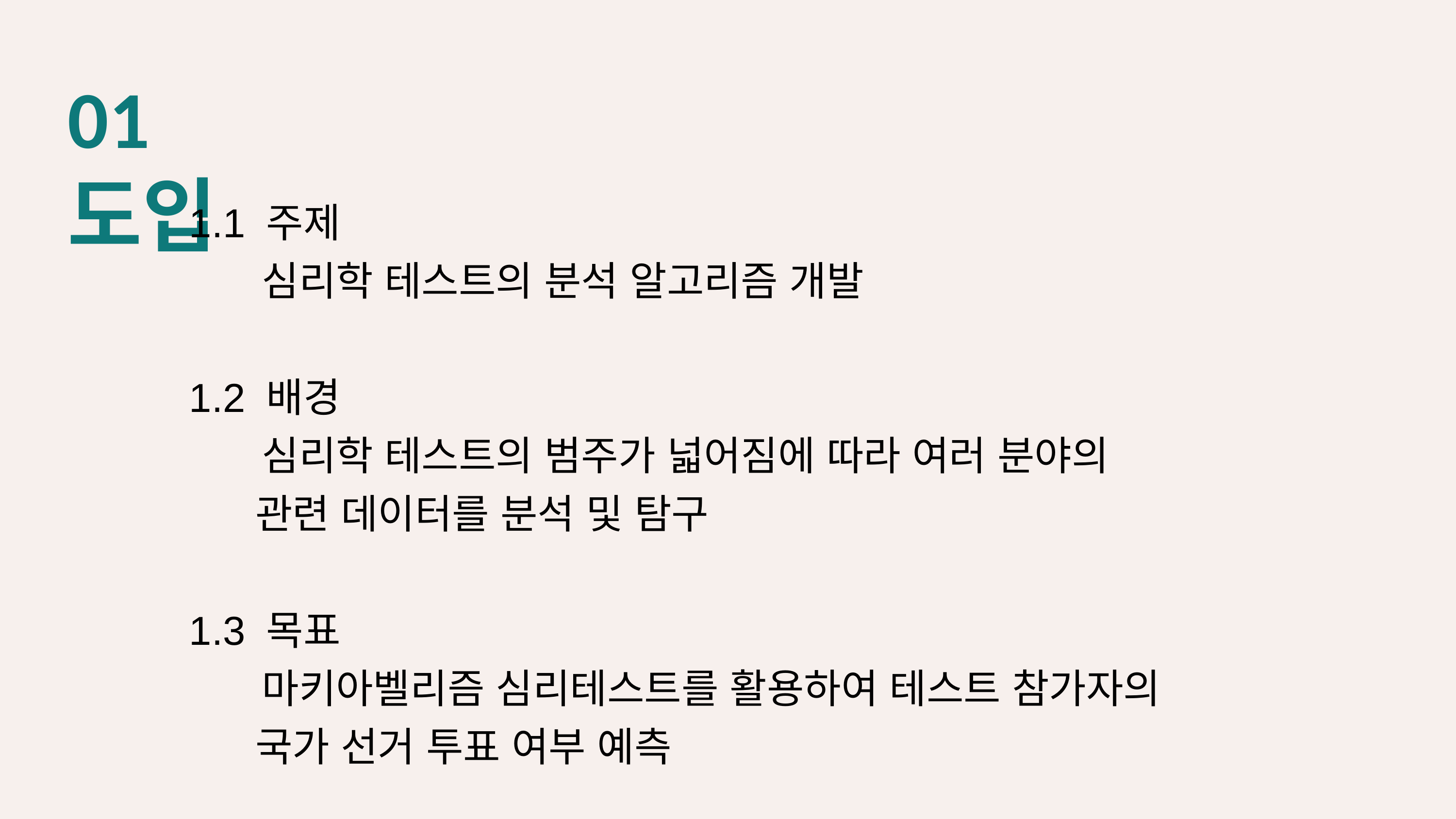

01 도입
1.1 주제
 	심리학 테스트의 분석 알고리즘 개발

1.2 배경
	심리학 테스트의 범주가 넓어짐에 따라 여러 분야의
     관련 데이터를 분석 및 탐구

1.3 목표
	마키아벨리즘 심리테스트를 활용하여 테스트 참가자의
     국가 선거 투표 여부 예측